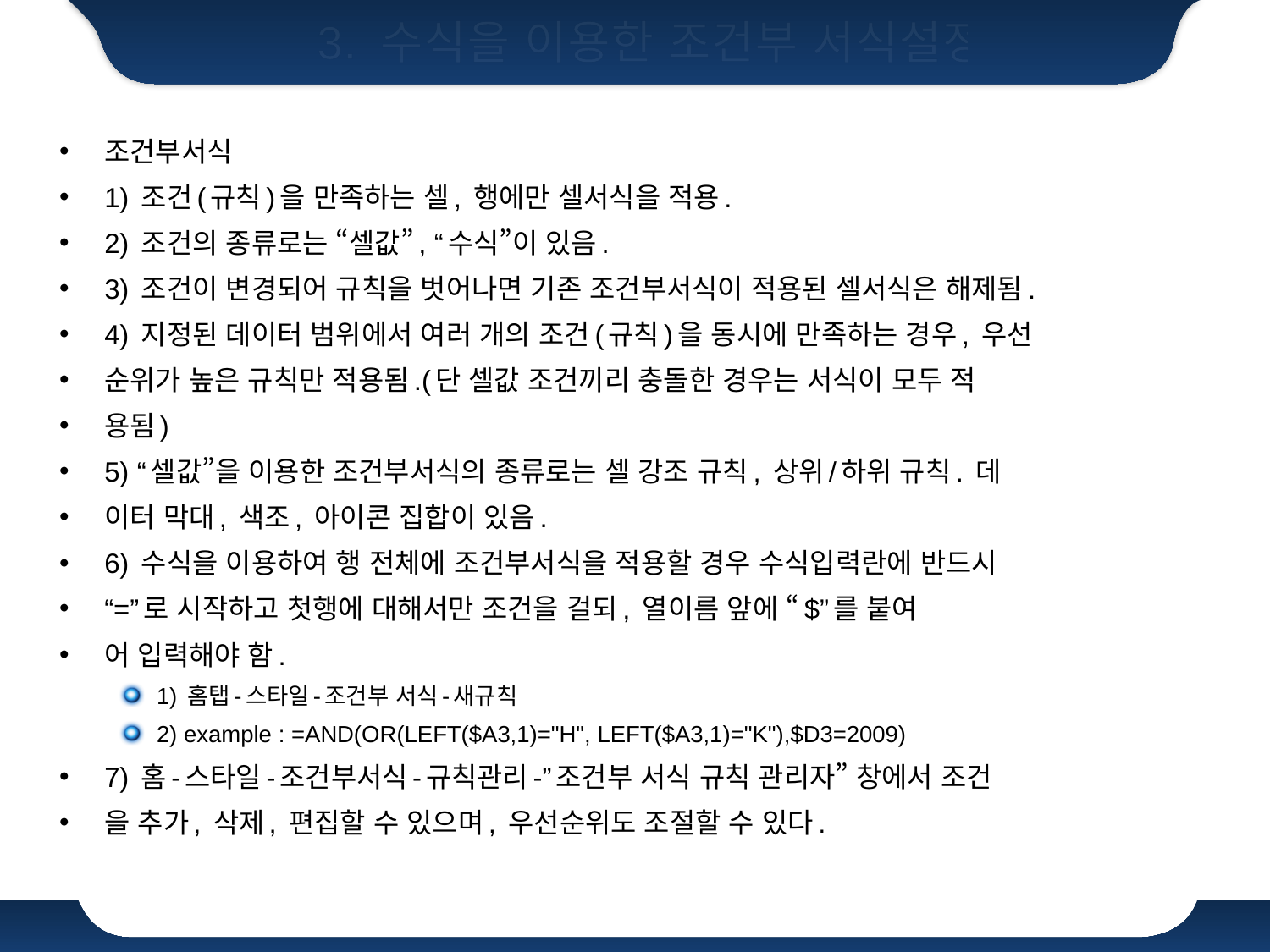

# 3. 수식을 이용한 조건부 서식설정
조건부서식
1) 조건(규칙)을 만족하는 셀, 행에만 셀서식을 적용.
2) 조건의 종류로는 “셀값”, “수식”이 있음.
3) 조건이 변경되어 규칙을 벗어나면 기존 조건부서식이 적용된 셀서식은 해제됨.
4) 지정된 데이터 범위에서 여러 개의 조건(규칙)을 동시에 만족하는 경우, 우선
순위가 높은 규칙만 적용됨.(단 셀값 조건끼리 충돌한 경우는 서식이 모두 적
용됨)
5) “셀값”을 이용한 조건부서식의 종류로는 셀 강조 규칙, 상위/하위 규칙. 데
이터 막대, 색조, 아이콘 집합이 있음.
6) 수식을 이용하여 행 전체에 조건부서식을 적용할 경우 수식입력란에 반드시
“=”로 시작하고 첫행에 대해서만 조건을 걸되, 열이름 앞에 “$”를 붙여
어 입력해야 함.
1) 홈탭-스타일-조건부 서식-새규칙
2) example : =AND(OR(LEFT($A3,1)="H", LEFT($A3,1)="K"),$D3=2009)
7) 홈-스타일-조건부서식-규칙관리-”조건부 서식 규칙 관리자” 창에서 조건
을 추가, 삭제, 편집할 수 있으며, 우선순위도 조절할 수 있다.